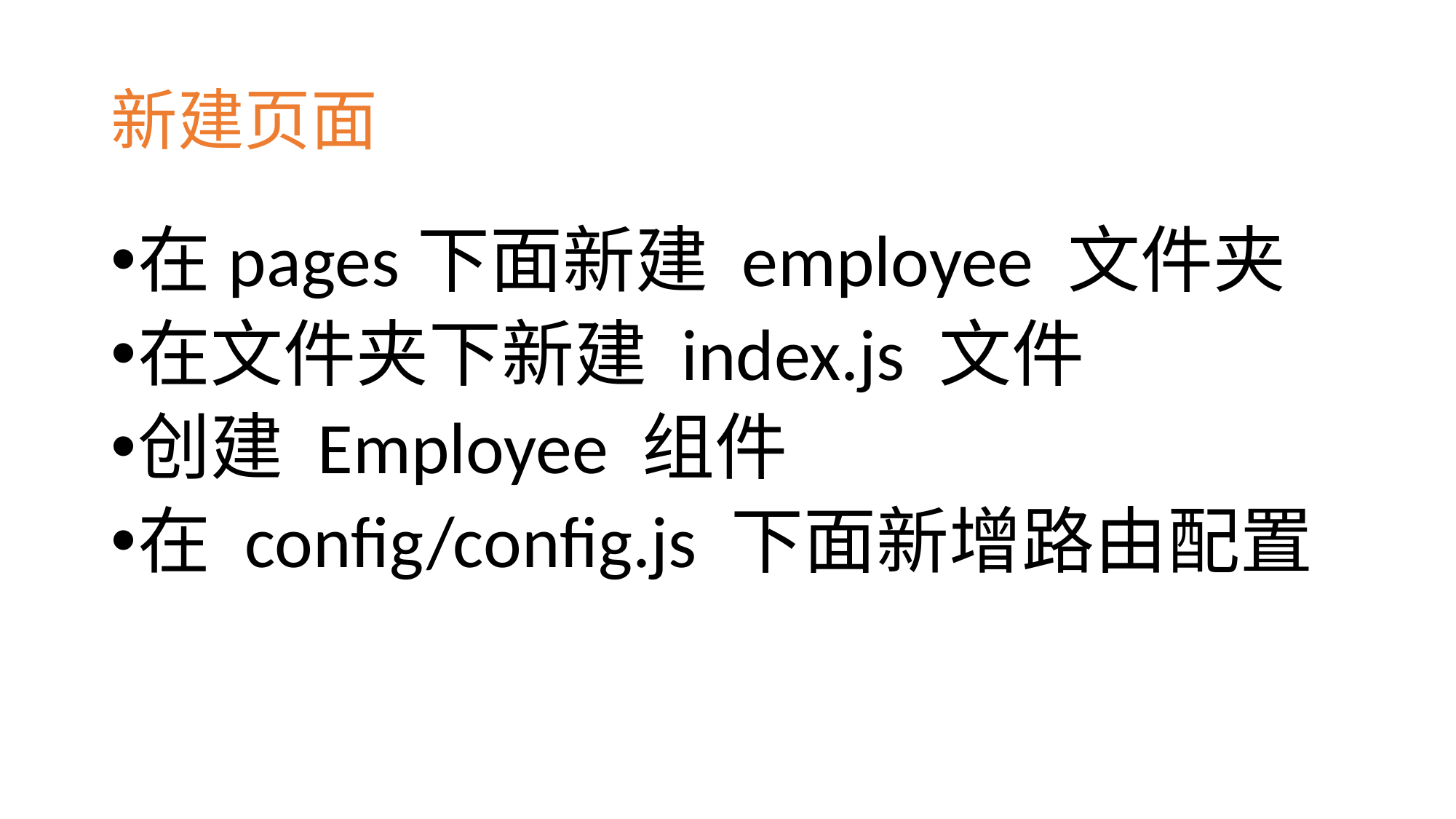

# 新建页面
在pages下面新建 employee 文件夹
在文件夹下新建 index.js 文件
创建 Employee 组件
在 config/config.js 下面新增路由配置